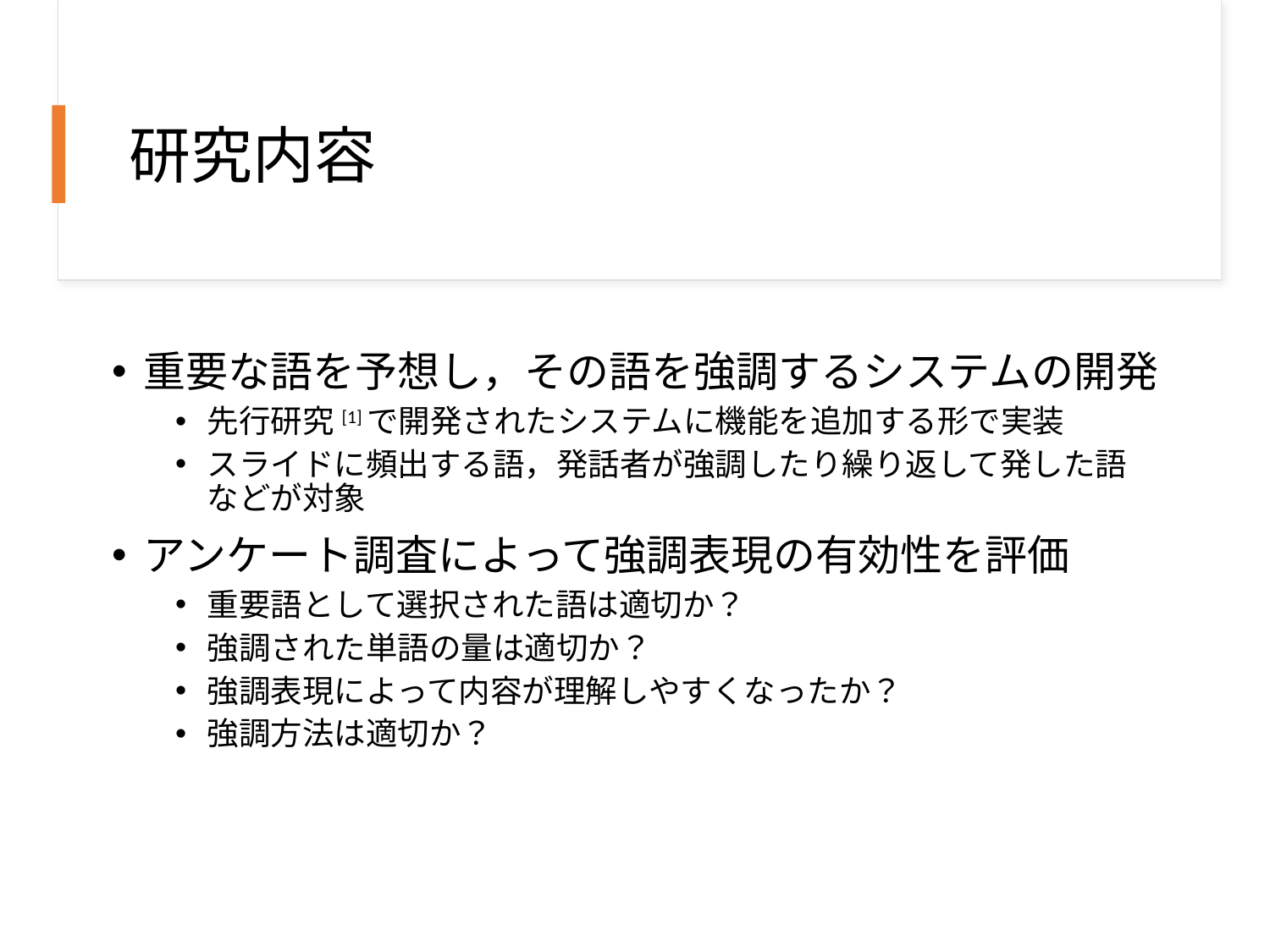

# 研究内容

重要な語を予想し，その語を強調するシステムの開発
先行研究[1]で開発されたシステムに機能を追加する形で実装
スライドに頻出する語，発話者が強調したり繰り返して発した語　などが対象
アンケート調査によって強調表現の有効性を評価
重要語として選択された語は適切か？
強調された単語の量は適切か？
強調表現によって内容が理解しやすくなったか？
強調方法は適切か？